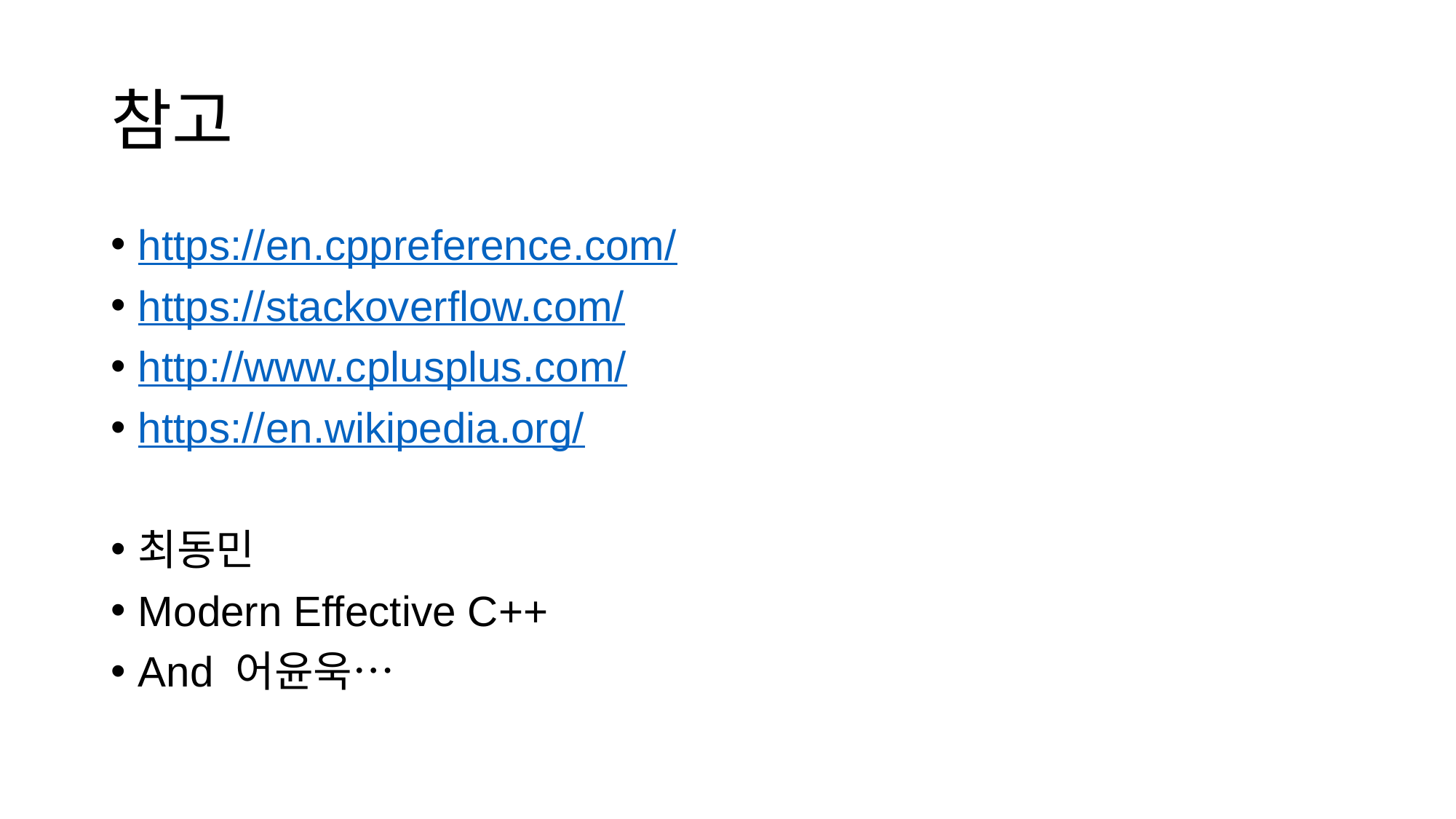

# 참고
https://en.cppreference.com/
https://stackoverflow.com/
http://www.cplusplus.com/
https://en.wikipedia.org/

최동민
Modern Effective C++
And 어윤욱…